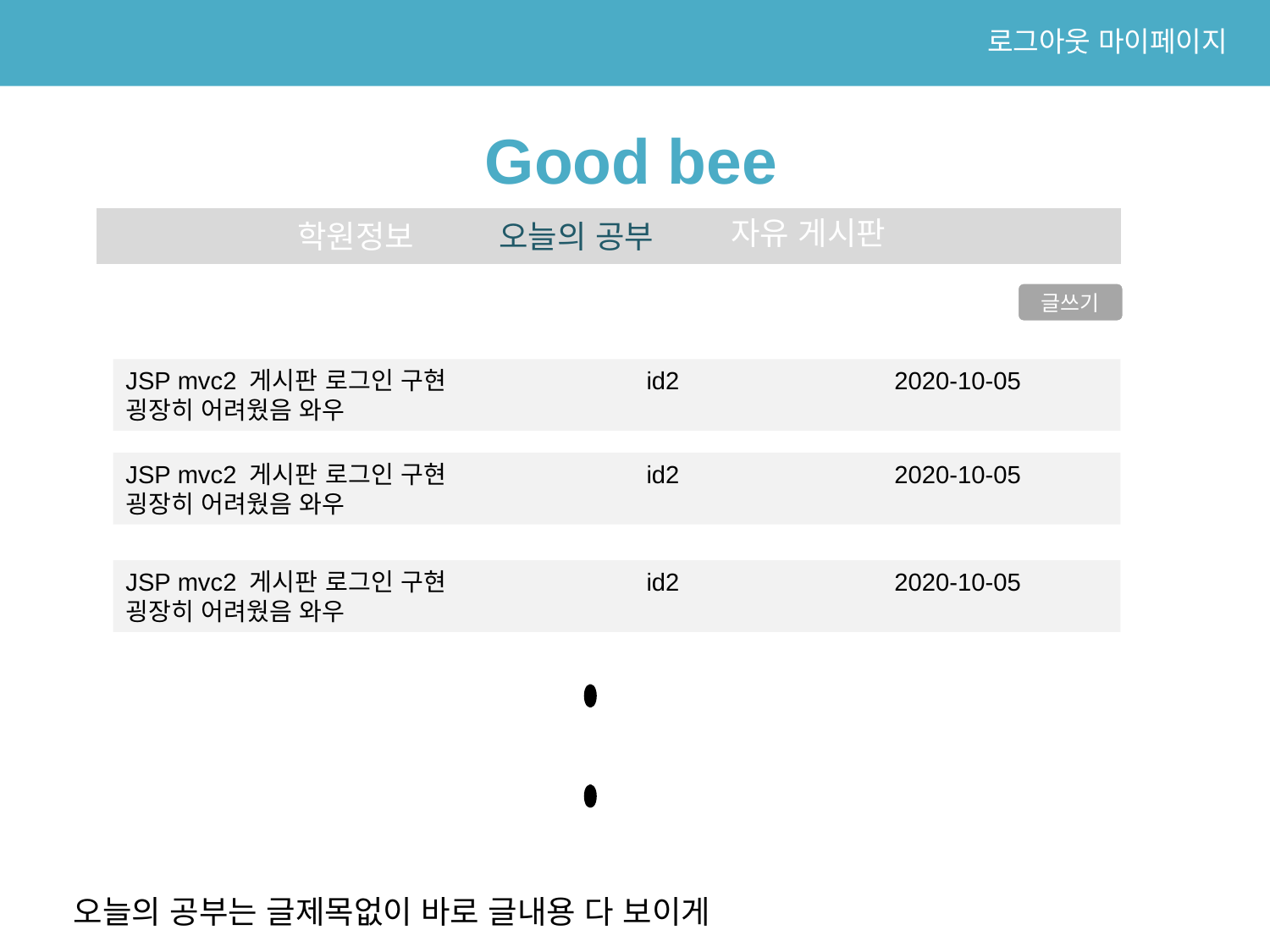

로그아웃 마이페이지
Good bee

자유 게시판
학원정보
오늘의 공부
글쓰기
JSP mvc2 게시판 로그인 구현		 id2		 2020-10-05
굉장히 어려웠음 와우
JSP mvc2 게시판 로그인 구현		 id2		 2020-10-05
굉장히 어려웠음 와우
JSP mvc2 게시판 로그인 구현		 id2		 2020-10-05
굉장히 어려웠음 와우

오늘의 공부는 글제목없이 바로 글내용 다 보이게